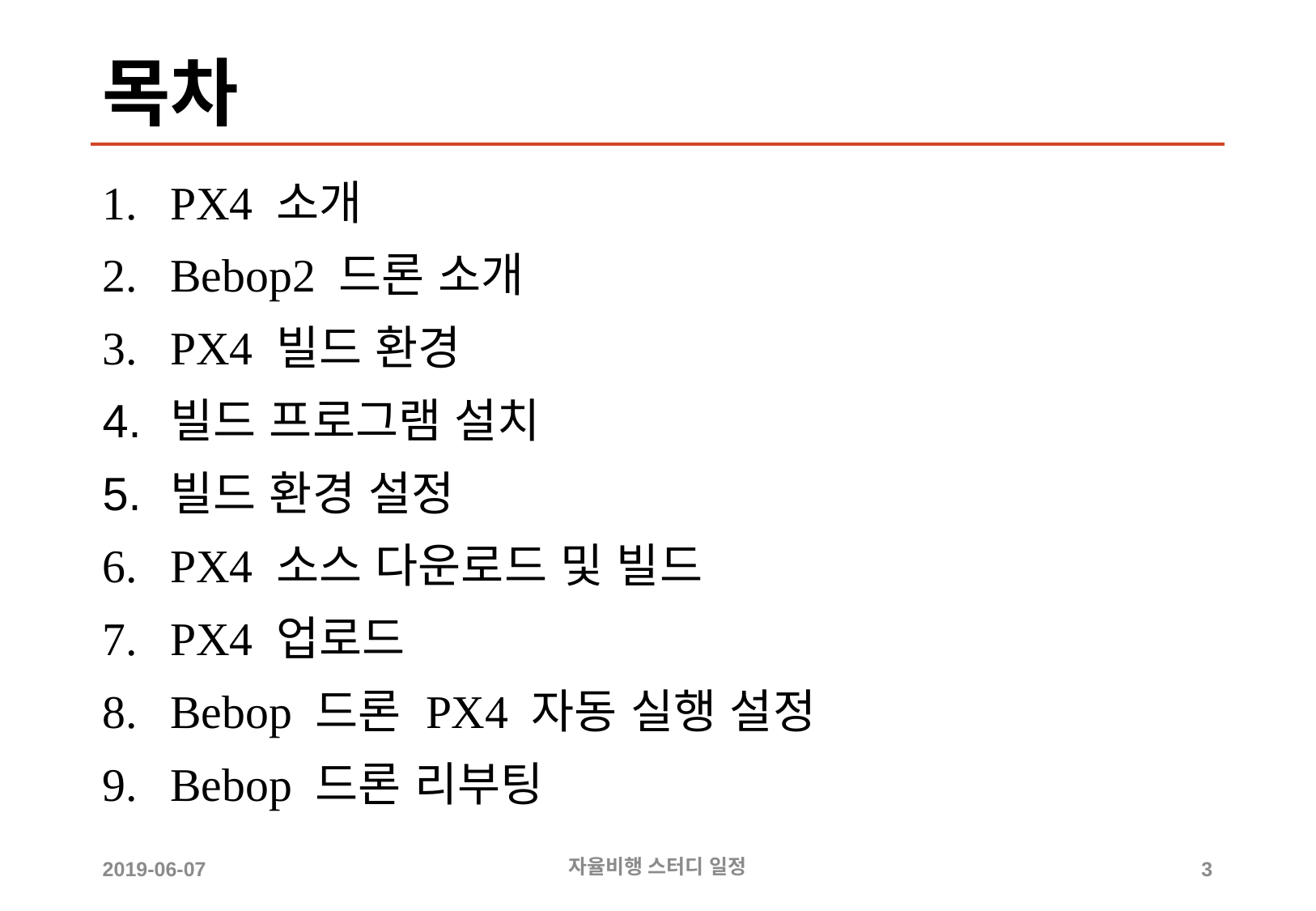

# 목차
PX4 소개
Bebop2 드론 소개
PX4 빌드 환경
빌드 프로그램 설치
빌드 환경 설정
PX4 소스 다운로드 및 빌드
PX4 업로드
Bebop 드론 PX4 자동 실행 설정
Bebop 드론 리부팅
2019-06-07
자율비행 스터디 일정
3